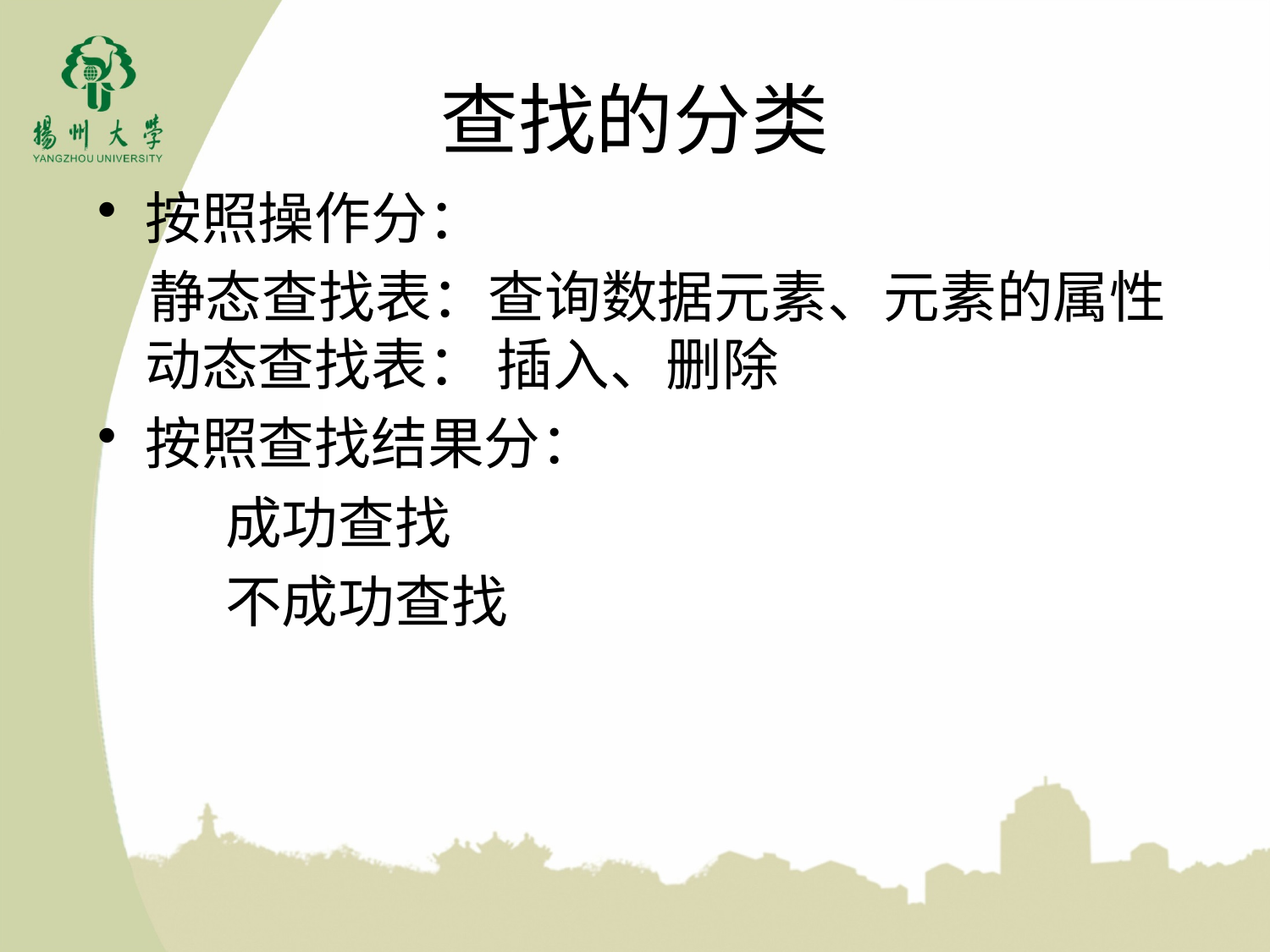

# 查找的分类
按照操作分：
   静态查找表：查询数据元素、元素的属性   动态查找表： 插入、删除
按照查找结果分：
         成功查找
         不成功查找

3